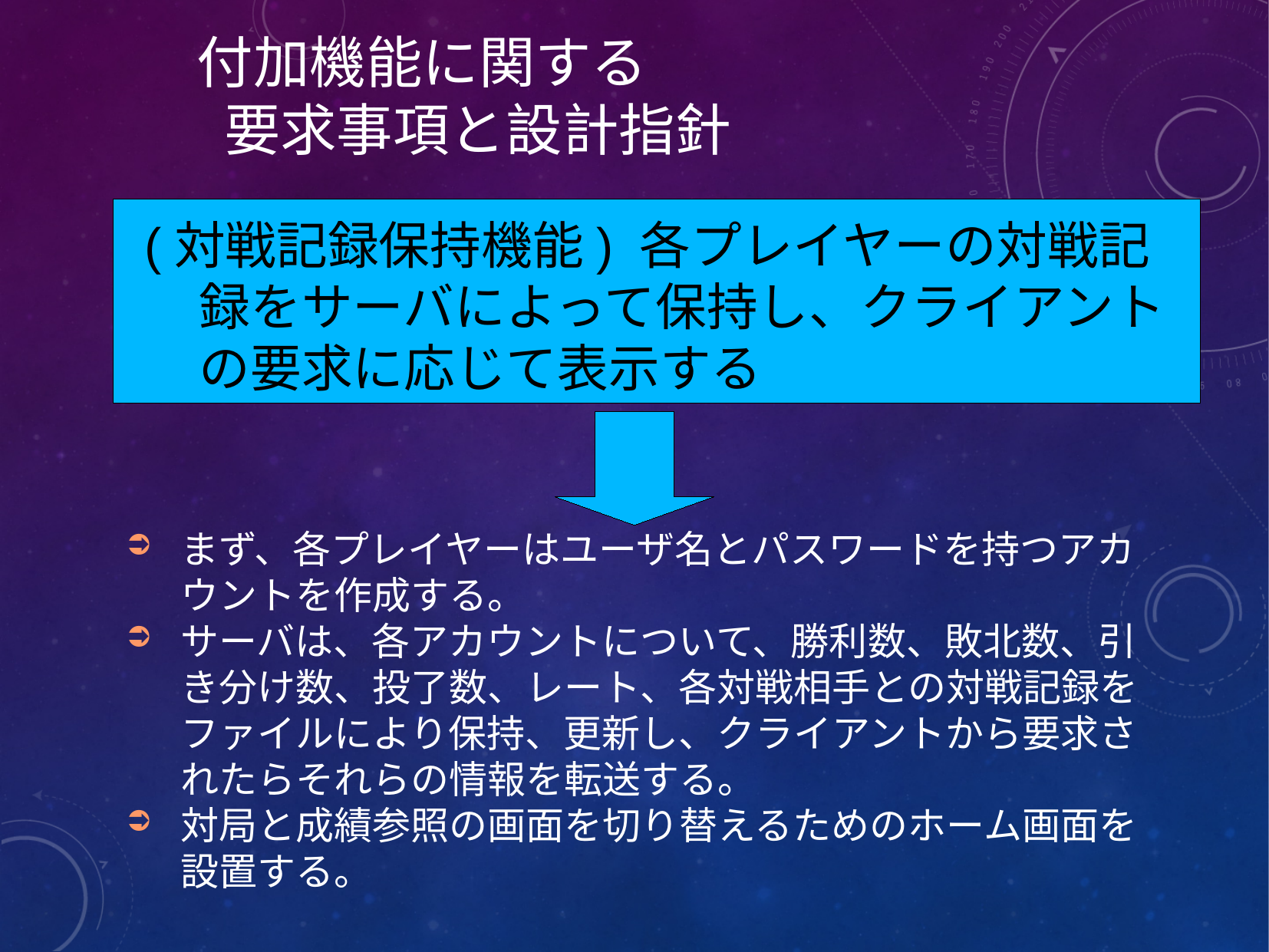

付加機能に関する
要求事項と設計指針

(対戦記録保持機能) 各プレイヤーの対戦記録をサーバによって保持し、クライアントの要求に応じて表示する

まず、各プレイヤーはユーザ名とパスワードを持つアカウントを作成する。
サーバは、各アカウントについて、勝利数、敗北数、引き分け数、投了数、レート、各対戦相手との対戦記録をファイルにより保持、更新し、クライアントから要求されたらそれらの情報を転送する。
対局と成績参照の画面を切り替えるためのホーム画面を設置する。